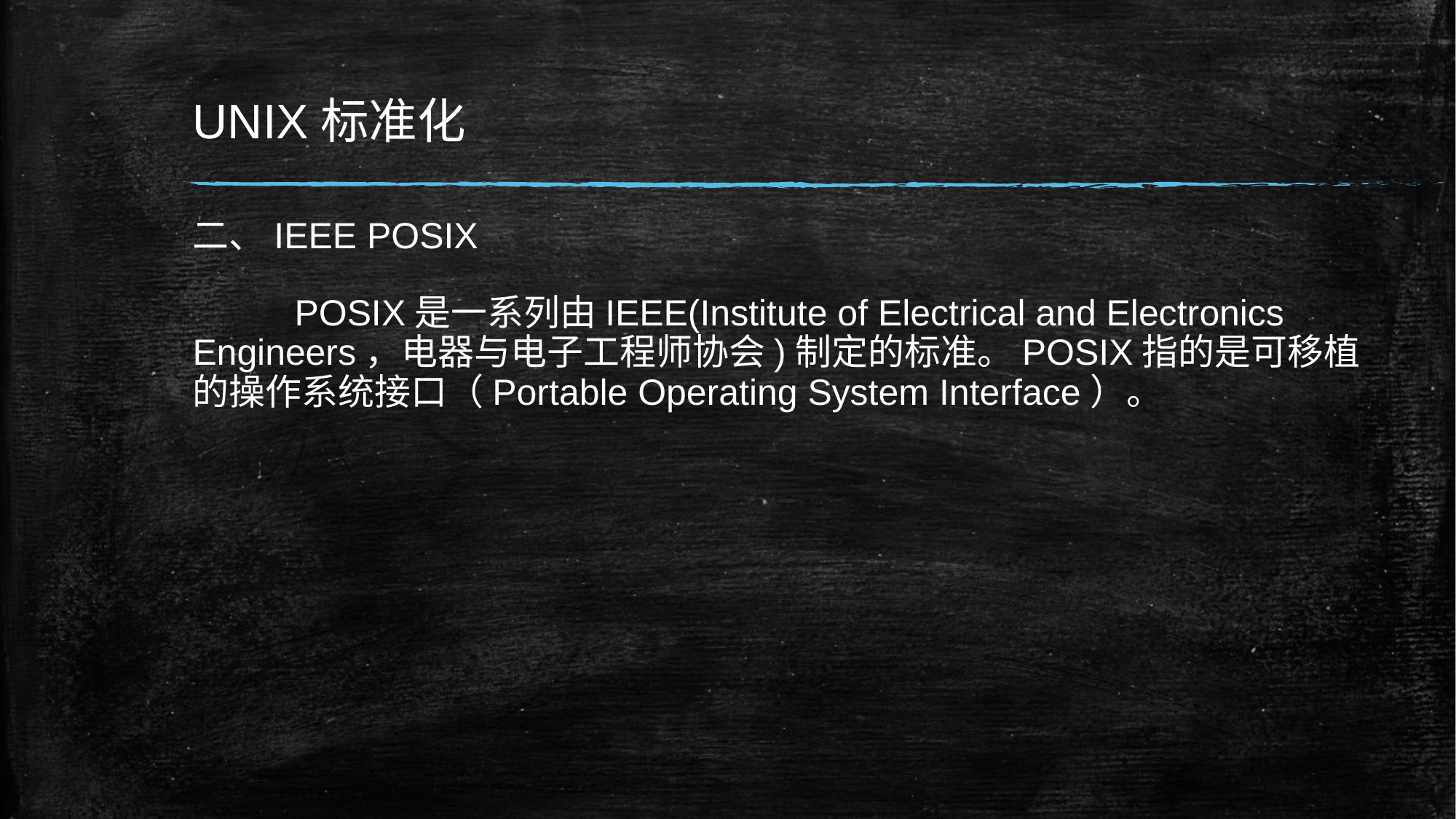

# UNIX标准化
二、IEEE POSIX
          POSIX是一系列由IEEE(Institute of Electrical and Electronics Engineers，电器与电子工程师协会)制定的标准。POSIX指的是可移植的操作系统接口（Portable Operating System Interface）。